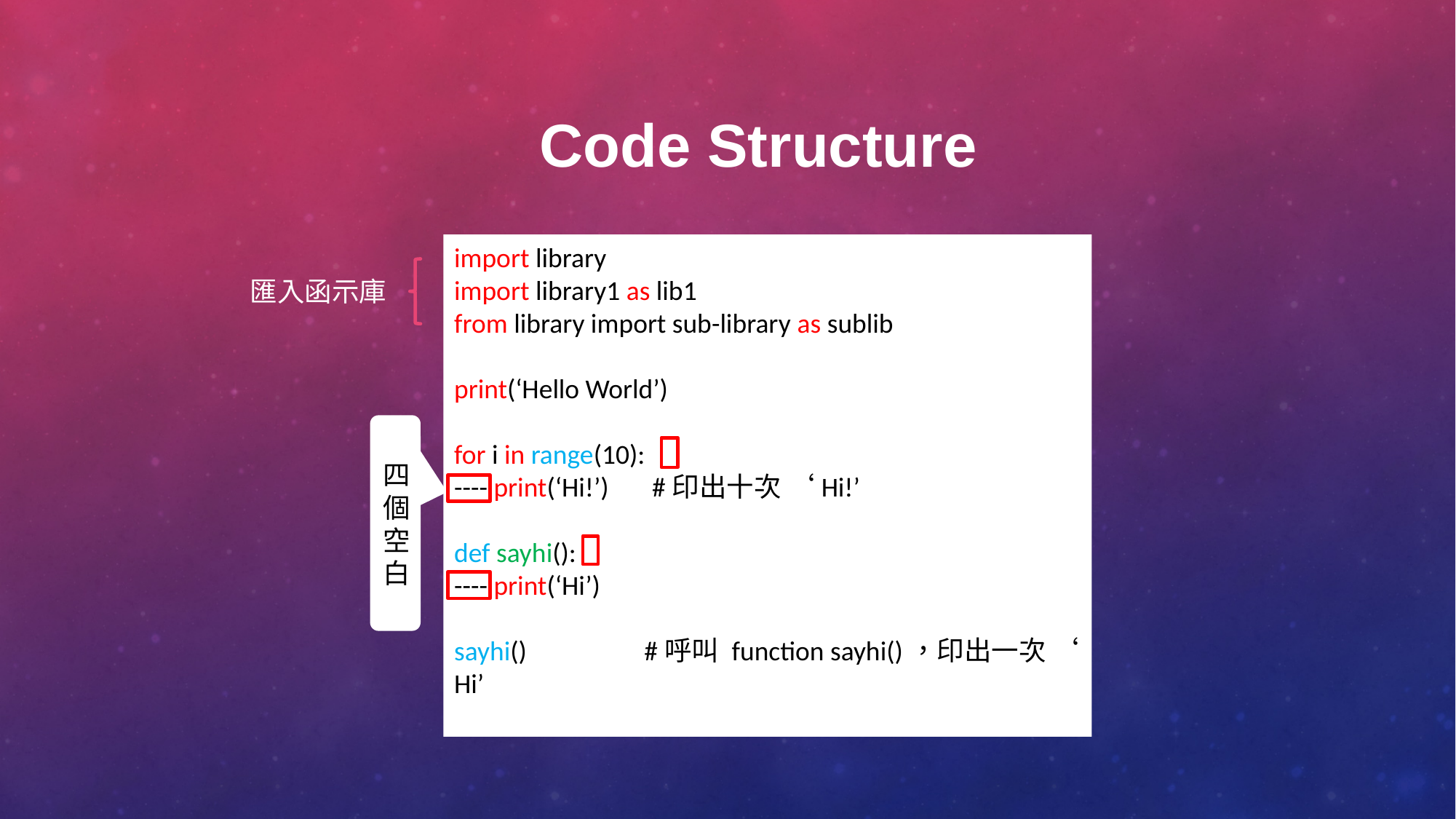

Code Structure
import library
import library1 as lib1
from library import sub-library as sublib

print(‘Hello World’)

for i in range(10):
---- print(‘Hi!’)       #印出十次 ‘Hi!’

def sayhi():
---- print(‘Hi’)

sayhi()                   #呼叫 function sayhi()，印出一次 ‘Hi’

四個空白

匯入函示庫